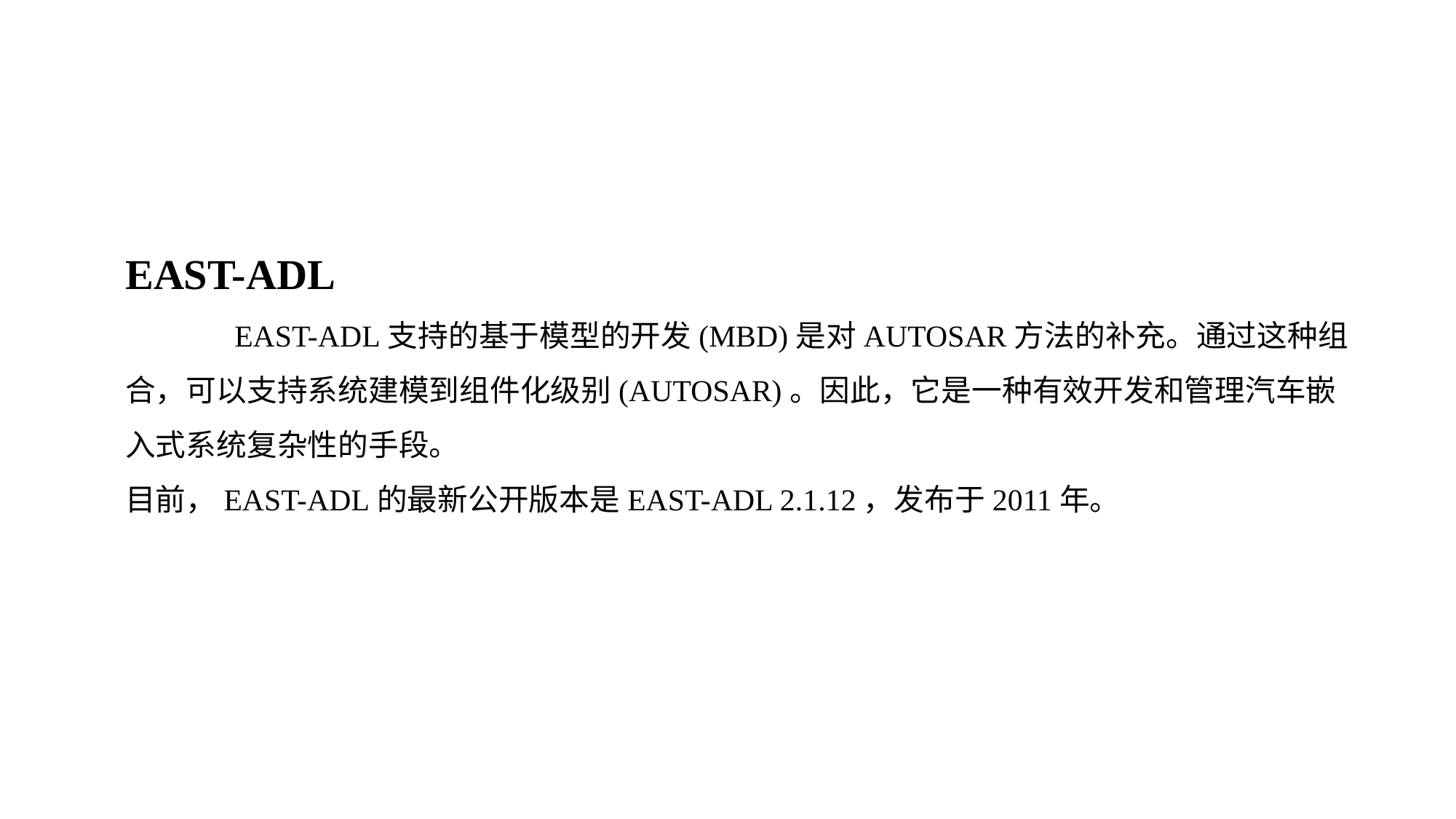

# EAST-ADL EAST-ADL支持的基于模型的开发(MBD)是对AUTOSAR方法的补充。通过这种组合，可以支持系统建模到组件化级别(AUTOSAR)。因此，它是一种有效开发和管理汽车嵌入式系统复杂性的手段。 目前，EAST-ADL的最新公开版本是EAST-ADL 2.1.12，发布于2011年。